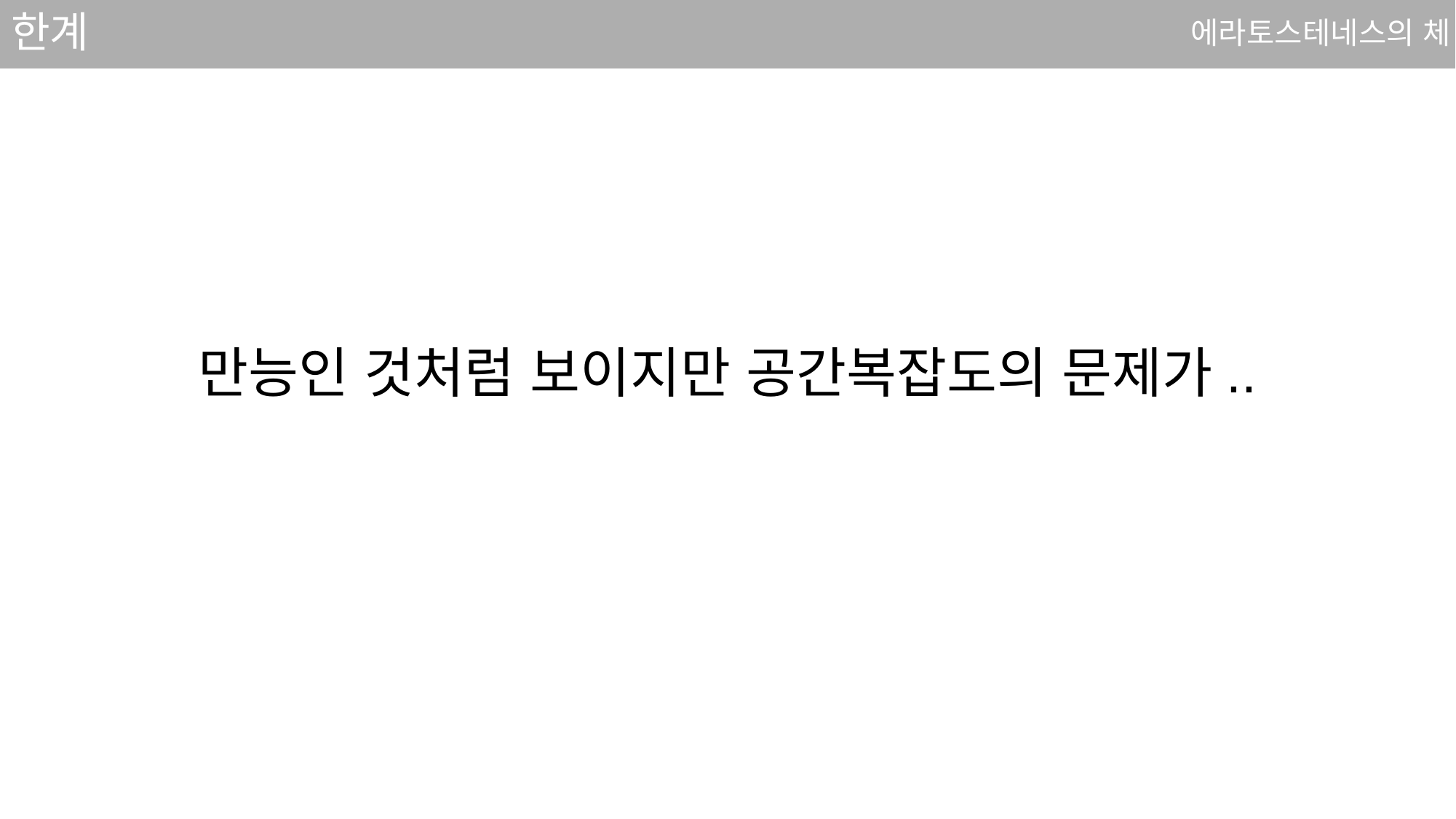

# 한계
에라토스테네스의 체
만능인 것처럼 보이지만 공간복잡도의 문제가..